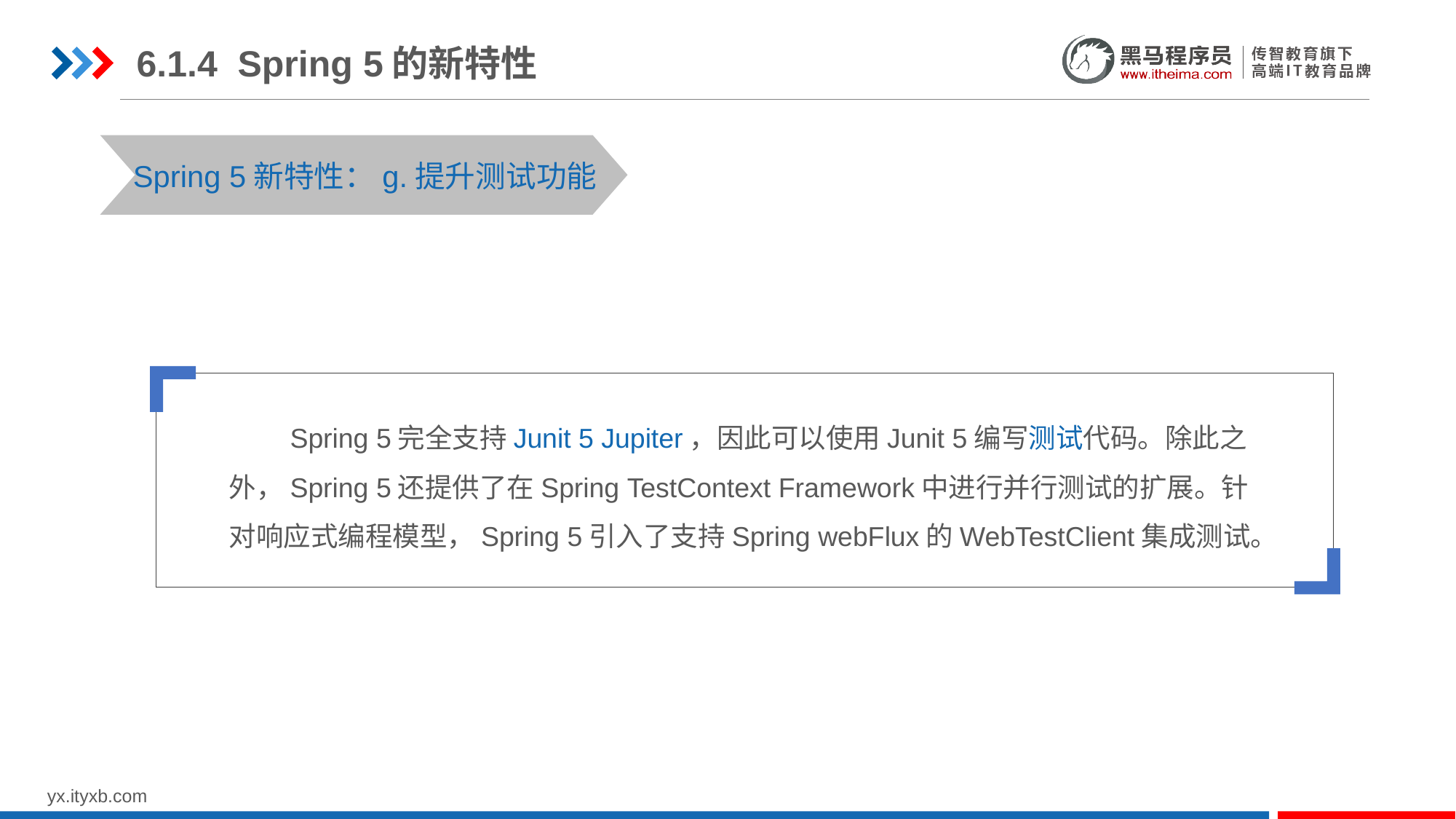

6.1.4  Spring 5的新特性

STEP  01
STEP  03
Spring 5新特性：g.提升测试功能

        Spring 5完全支持Junit 5 Jupiter，因此可以使用Junit 5编写测试代码。除此之外，Spring 5还提供了在Spring TestContext Framework中进行并行测试的扩展。针对响应式编程模型，Spring 5引入了支持Spring webFlux的WebTestClient集成测试。